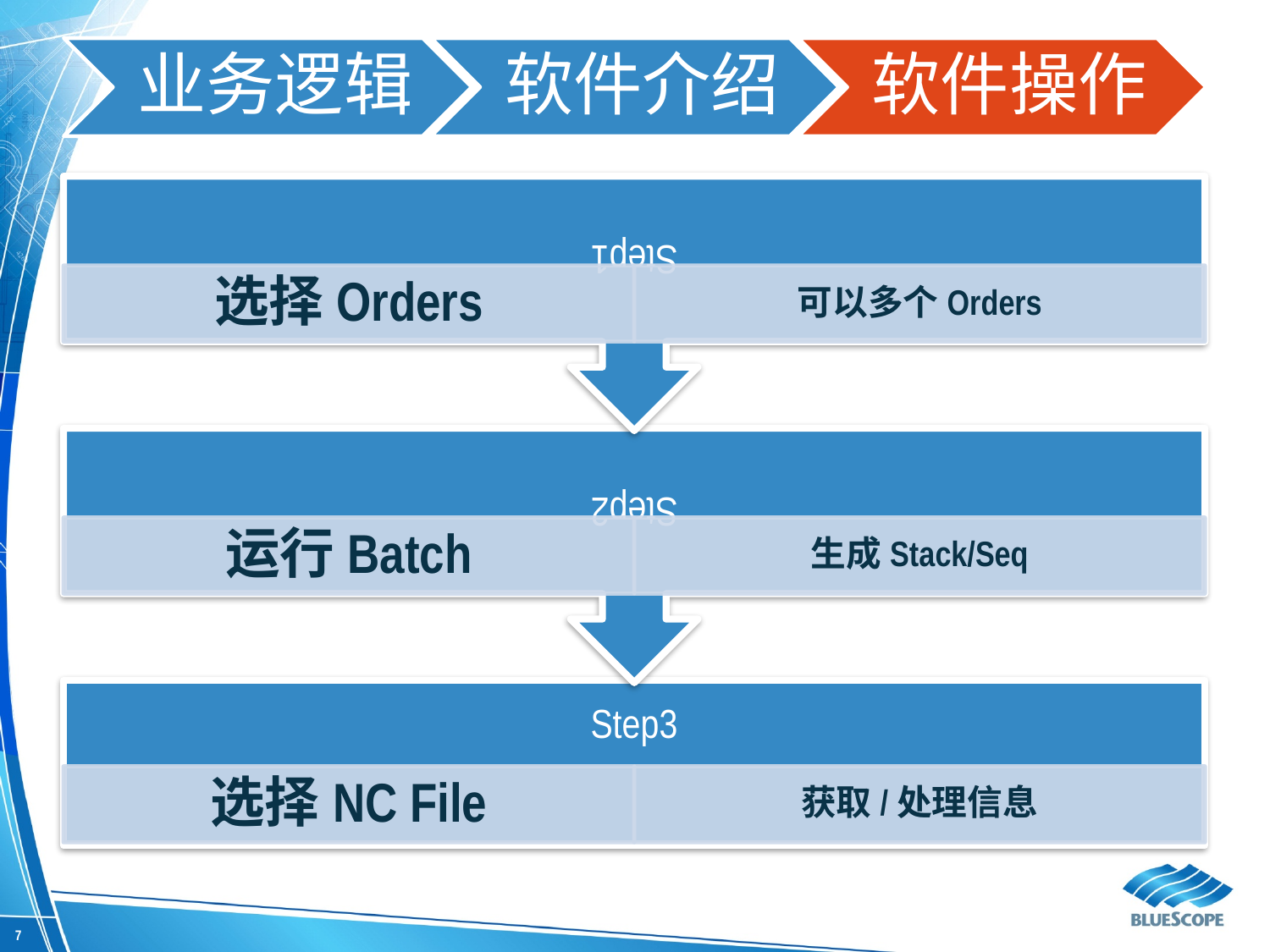

业务逻辑
软件介绍
软件操作
Step3
选择NC File
获取/处理信息
Step2
运行Batch
生成Stack/Seq
Step1
选择Orders
可以多个Orders